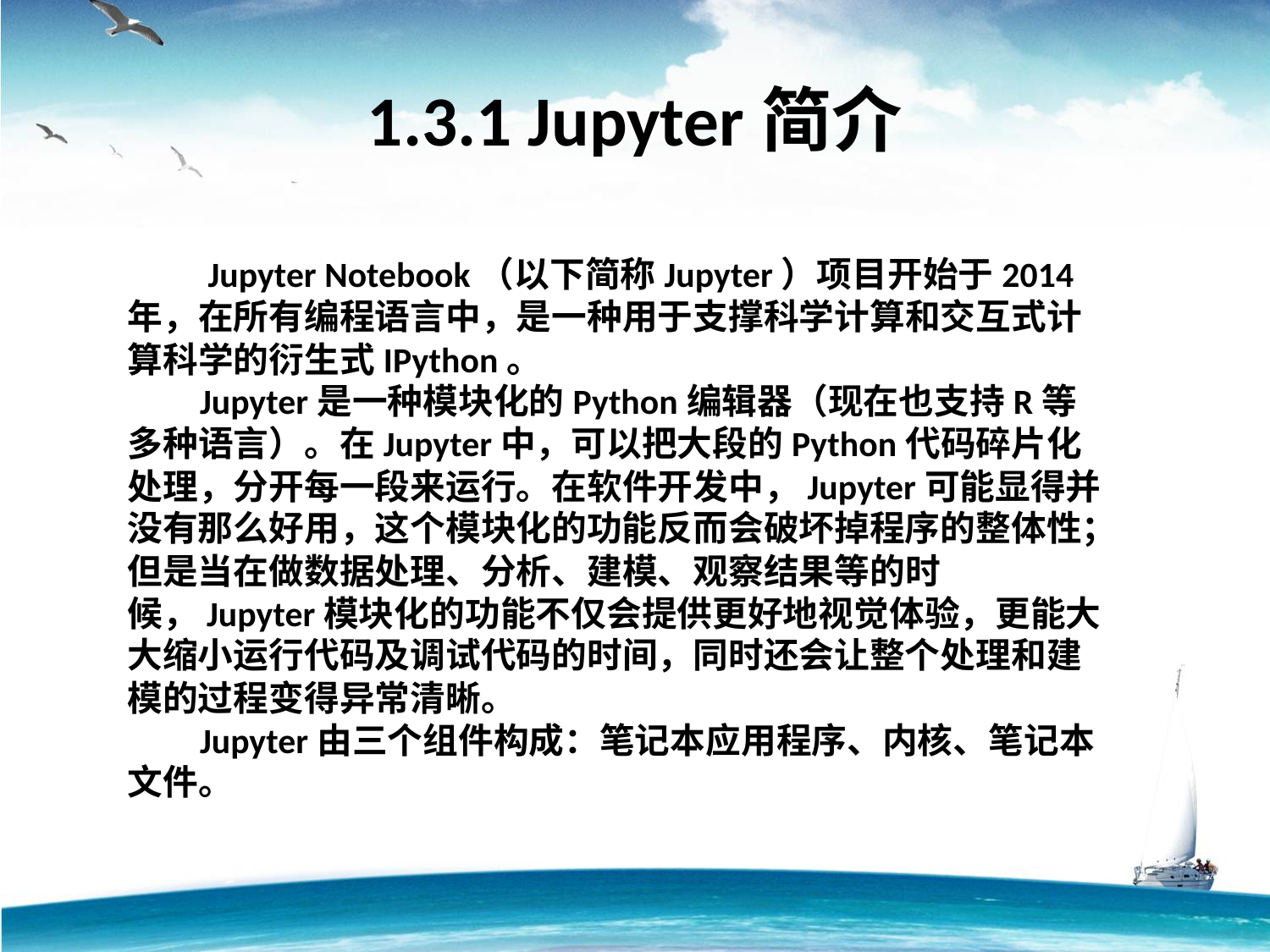

1.3.1 Jupyter简介
          Jupyter Notebook（以下简称Jupyter）项目开始于2014年，在所有编程语言中，是一种用于支撑科学计算和交互式计算科学的衍生式IPython。
         Jupyter是一种模块化的Python编辑器（现在也支持R等多种语言）。在Jupyter中，可以把大段的Python代码碎片化处理，分开每一段来运行。在软件开发中，Jupyter可能显得并没有那么好用，这个模块化的功能反而会破坏掉程序的整体性；但是当在做数据处理、分析、建模、观察结果等的时候，Jupyter模块化的功能不仅会提供更好地视觉体验，更能大大缩小运行代码及调试代码的时间，同时还会让整个处理和建模的过程变得异常清晰。
         Jupyter由三个组件构成：笔记本应用程序、内核、笔记本文件。
TEXT  add here
TEXT  add here
TEXT  add here
TEXT  add here
TEXT  add here
TEXT  add here